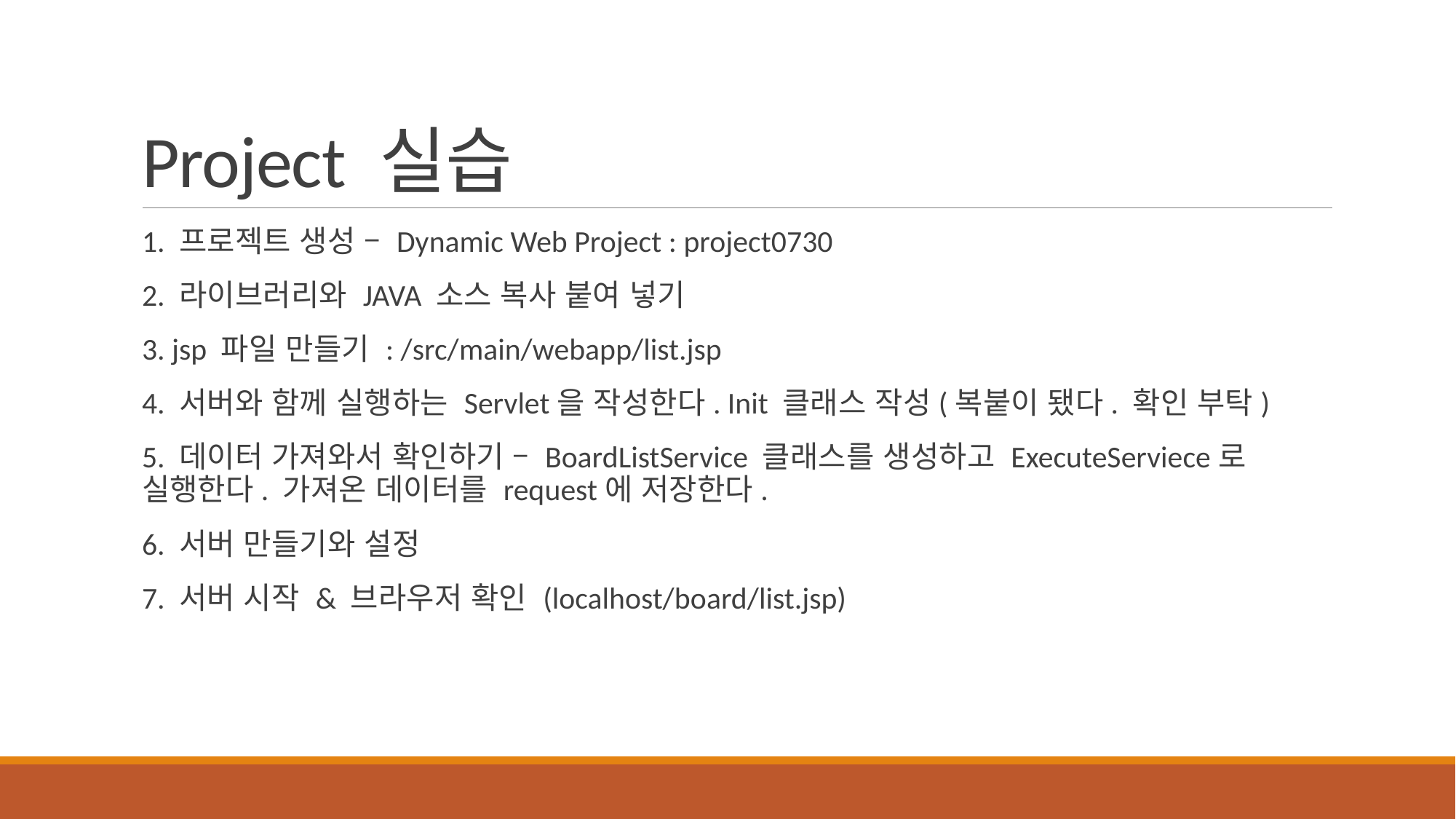

# Project 실습
1. 프로젝트 생성 – Dynamic Web Project : project0730
2. 라이브러리와 JAVA 소스 복사 붙여 넣기
3. jsp 파일 만들기 : /src/main/webapp/list.jsp
4. 서버와 함께 실행하는 Servlet을 작성한다. Init 클래스 작성(복붙이 됐다. 확인 부탁)
5. 데이터 가져와서 확인하기 – BoardListService 클래스를 생성하고 ExecuteServiece로 실행한다. 가져온 데이터를 request에 저장한다.
6. 서버 만들기와 설정
7. 서버 시작 & 브라우저 확인 (localhost/board/list.jsp)